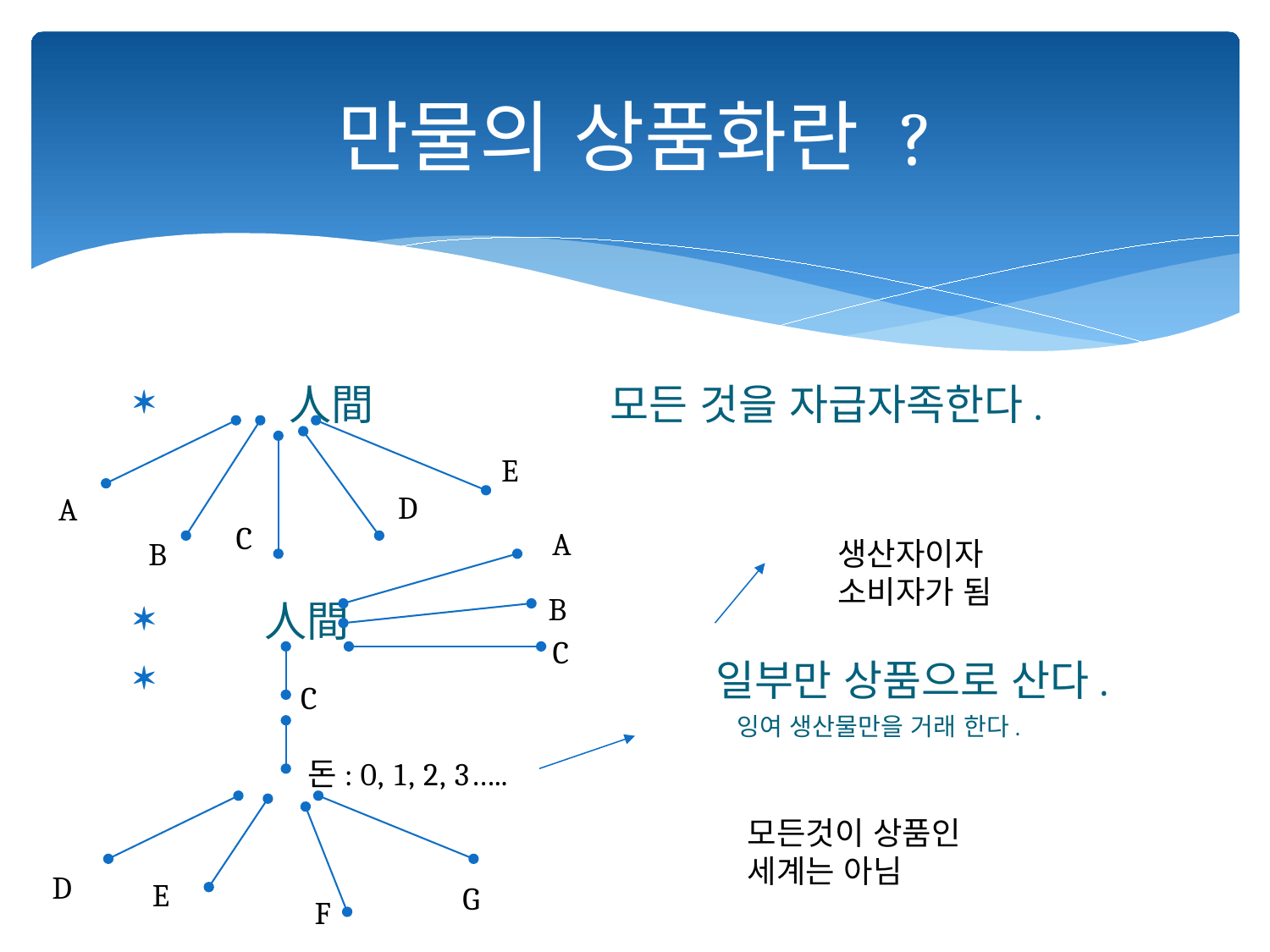

# 만물의 상품화란 ?
         人間                    모든 것을 자급자족한다.

       人間
                                             일부만 상품으로 산다.
		잉여 생산물만을 거래 한다.

E
D
A
C
B
A
생산자이자 소비자가 됨
B
C
C
돈: 0, 1, 2, 3…..
모든것이 상품인 세계는 아님
D
E
G
F